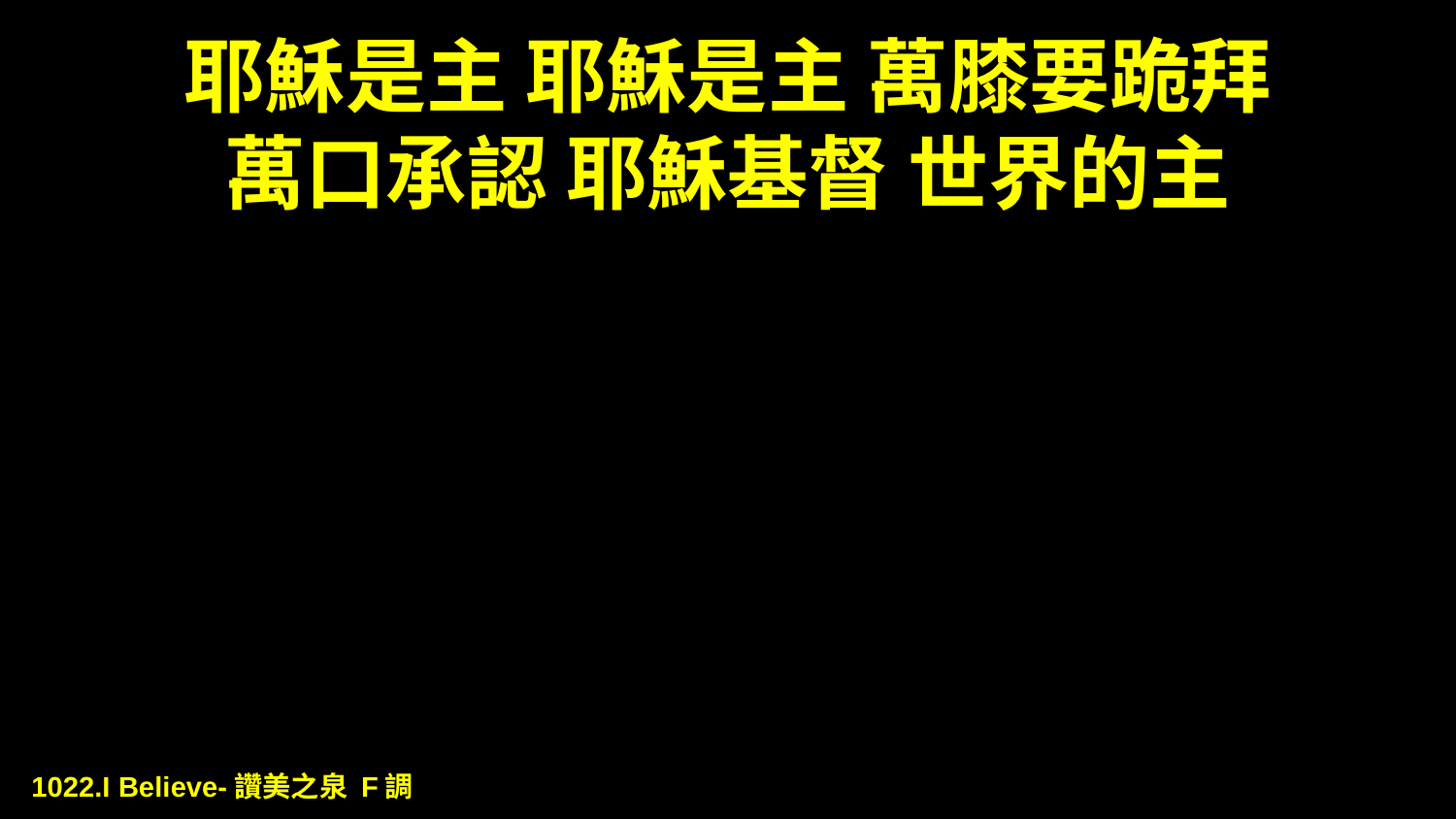

# 耶穌是主 耶穌是主 萬膝要跪拜 萬口承認 耶穌基督 世界的主
1022.I Believe-讚美之泉 F調